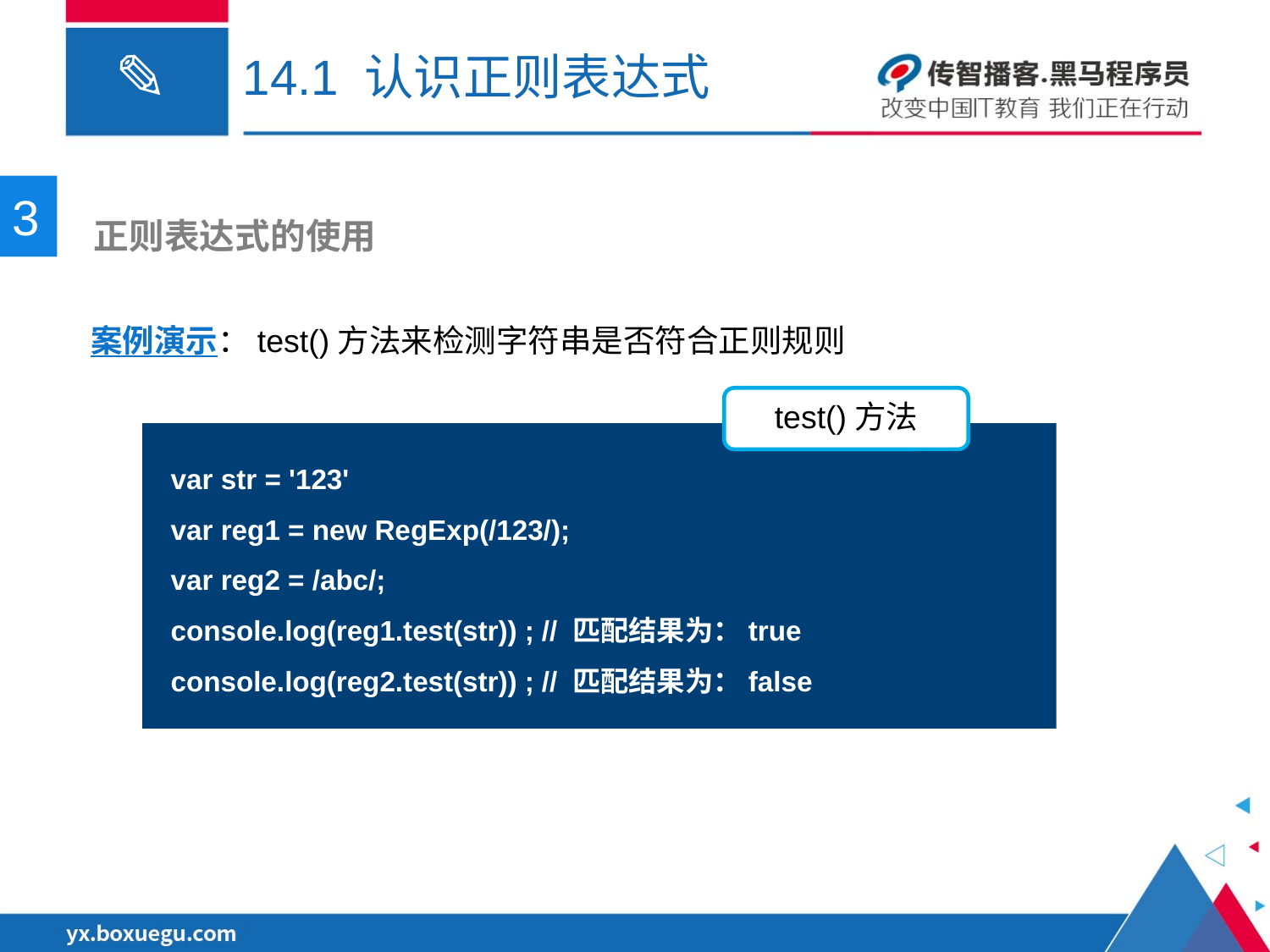

# 14.1 认识正则表达式

3
  正则表达式的使用
案例演示：test()方法来检测字符串是否符合正则规则
test()方法

var str = '123'
var reg1 = new RegExp(/123/);
var reg2 = /abc/;
console.log(reg1.test(str)) ; // 匹配结果为：true
console.log(reg2.test(str)) ; // 匹配结果为：false